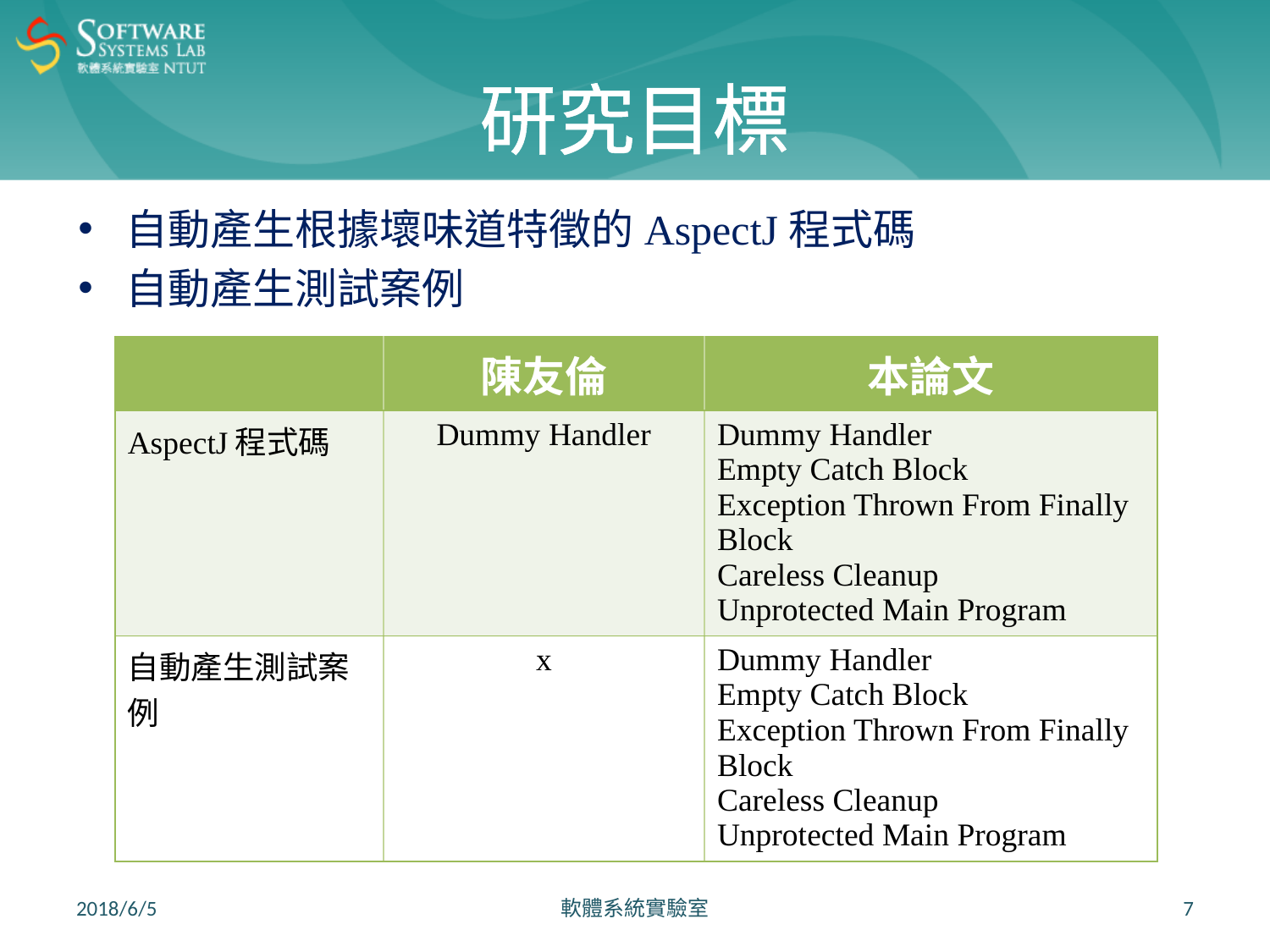

# 研究目標
自動產生根據壞味道特徵的AspectJ程式碼
自動產生測試案例
|  | 陳友倫 | 本論文 |
| --- | --- | --- |
| AspectJ程式碼 | Dummy Handler | Dummy Handler Empty Catch Block Exception Thrown From Finally Block Careless Cleanup Unprotected Main Program |
| 自動產生測試案例 | x | Dummy Handler Empty Catch Block Exception Thrown From Finally Block Careless Cleanup Unprotected Main Program |
2018/6/5
軟體系統實驗室
7